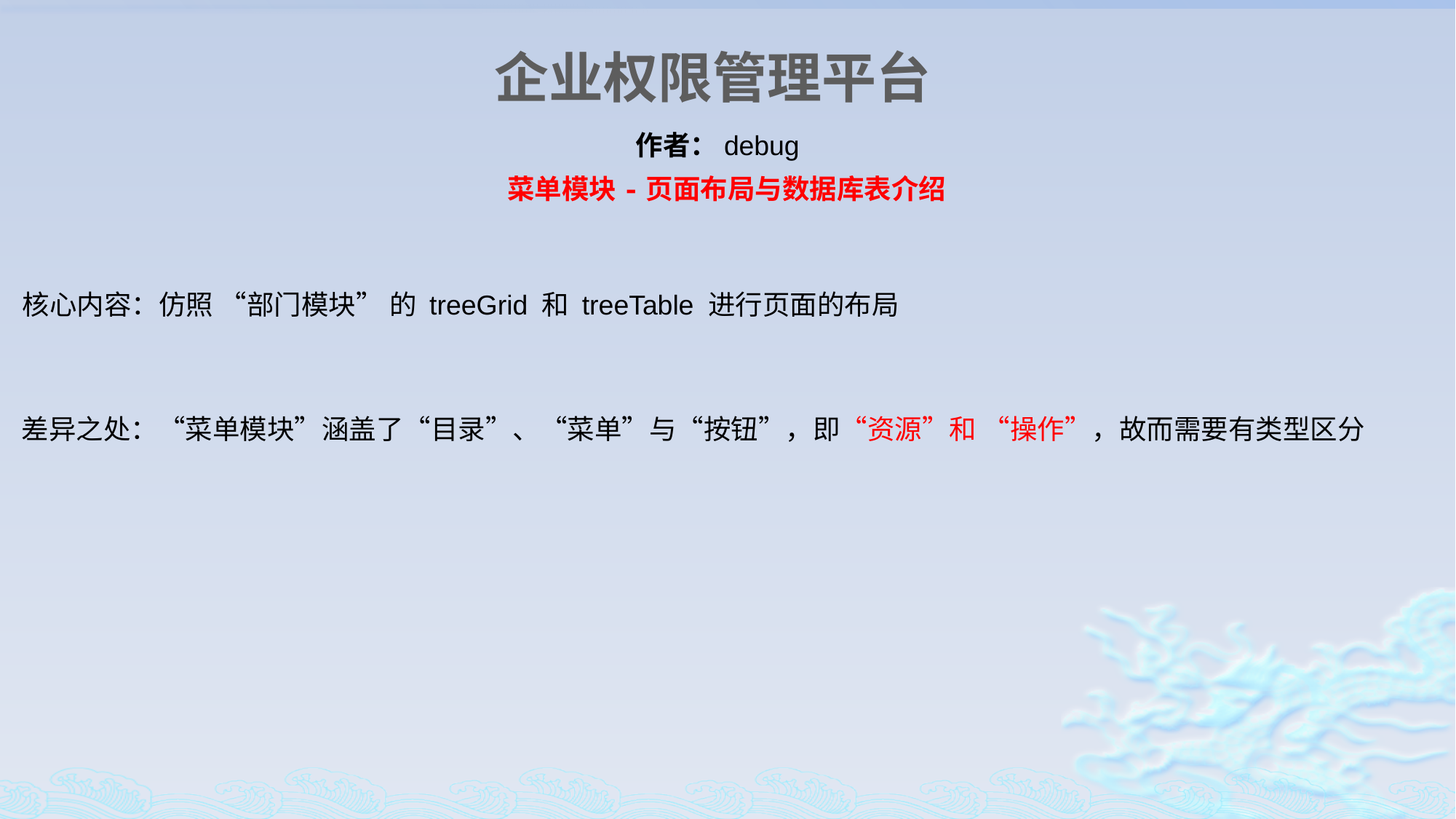

企业权限管理平台
作者：debug
菜单模块-页面布局与数据库表介绍
核心内容：仿照 “部门模块” 的 treeGrid 和 treeTable 进行页面的布局
差异之处：“菜单模块”涵盖了“目录”、“菜单”与“按钮”，即“资源”和 “操作”，故而需要有类型区分